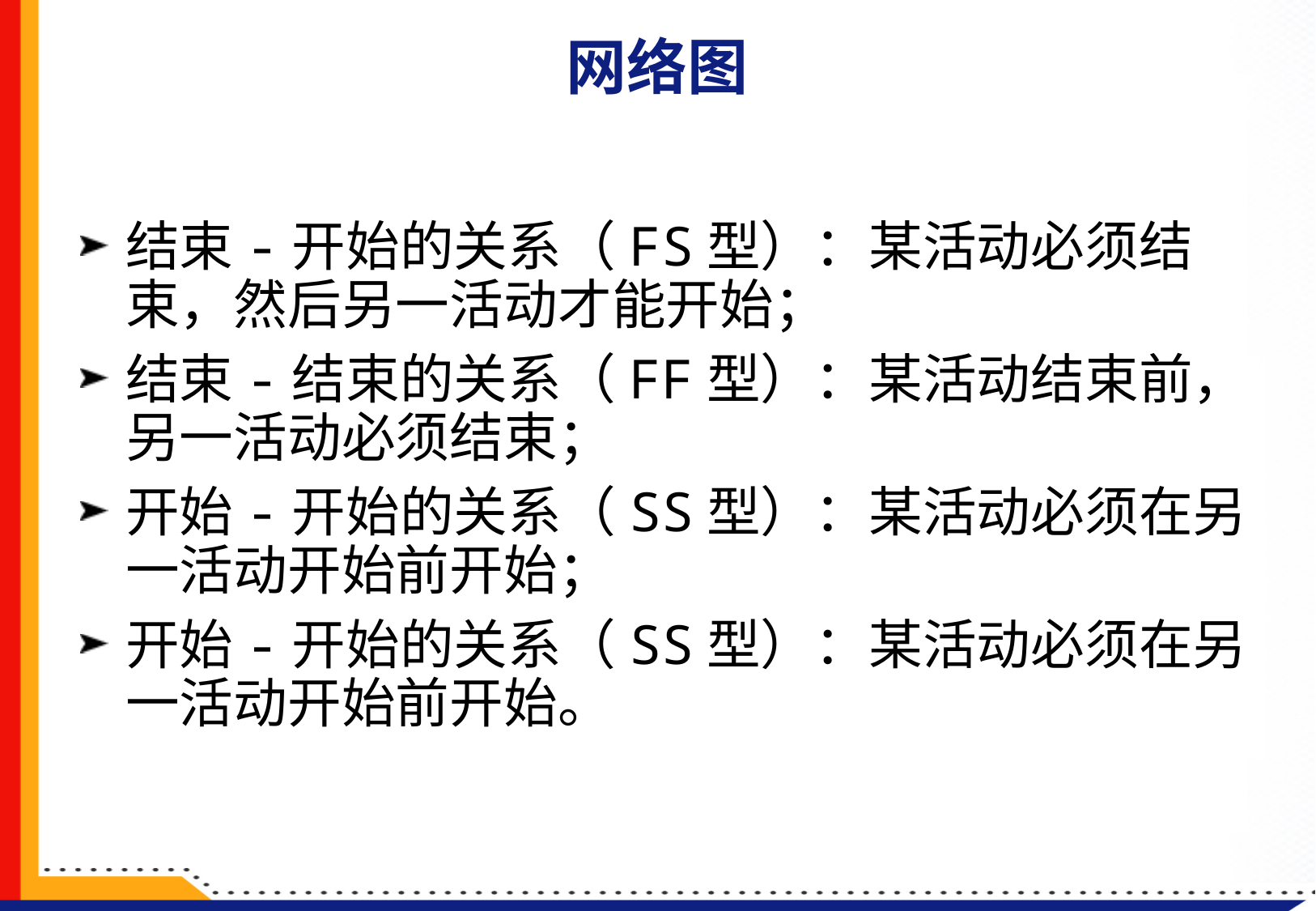

36
# 网络图
结束-开始的关系（FS型）：某活动必须结束，然后另一活动才能开始；
结束-结束的关系（FF型）：某活动结束前，另一活动必须结束；
开始-开始的关系（SS型）：某活动必须在另一活动开始前开始；
开始-开始的关系（SS型）：某活动必须在另一活动开始前开始。